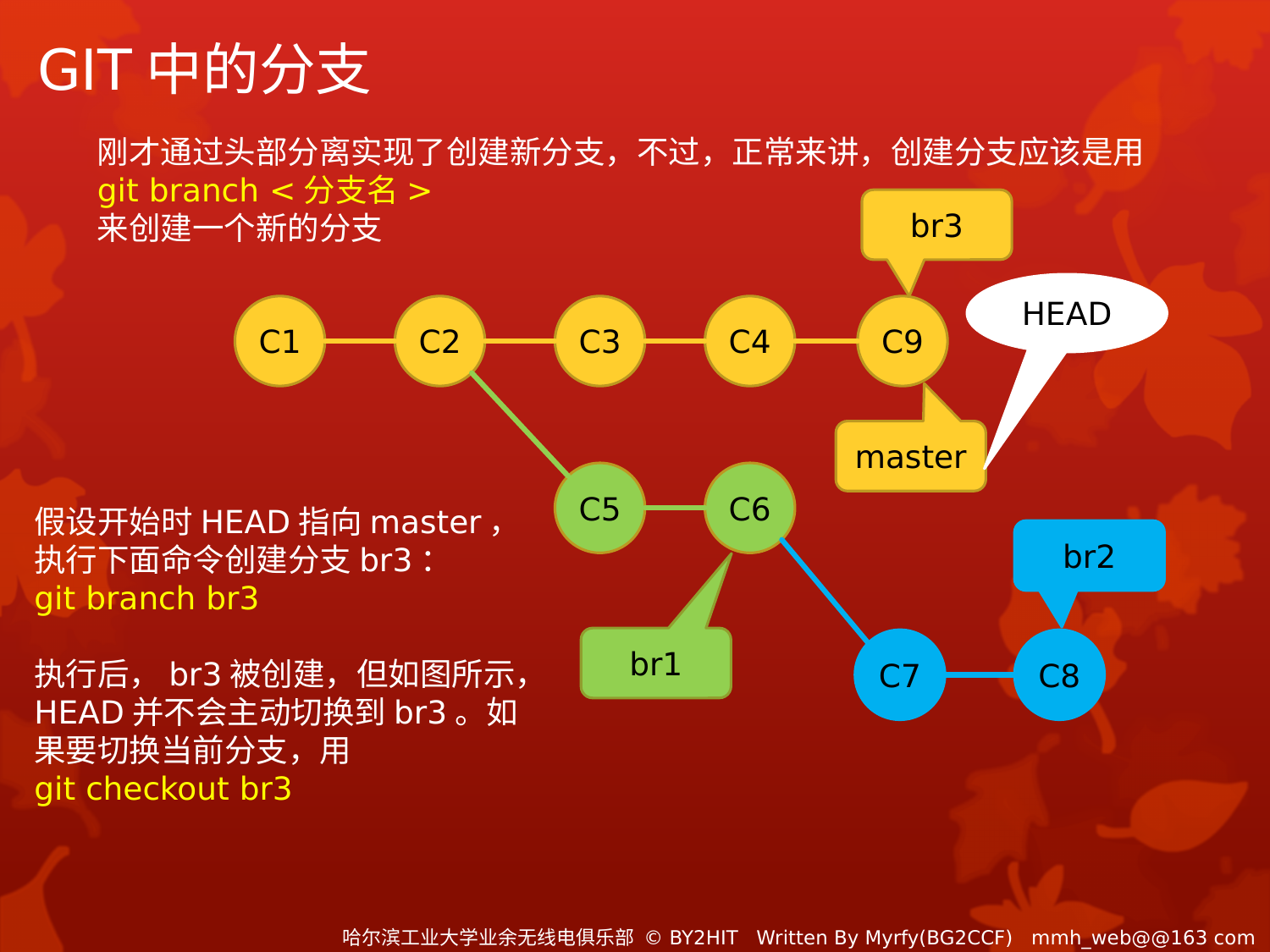

# GIT中的分支
刚才通过头部分离实现了创建新分支，不过，正常来讲，创建分支应该是用
git branch <分支名>
来创建一个新的分支
br3
HEAD
C1
C2
C3
C4
C9
master
C5
C6
假设开始时HEAD指向master，执行下面命令创建分支br3：
git branch br3

执行后，br3被创建，但如图所示，HEAD并不会主动切换到br3。如果要切换当前分支，用
git checkout br3
br2
br1
C7
C8